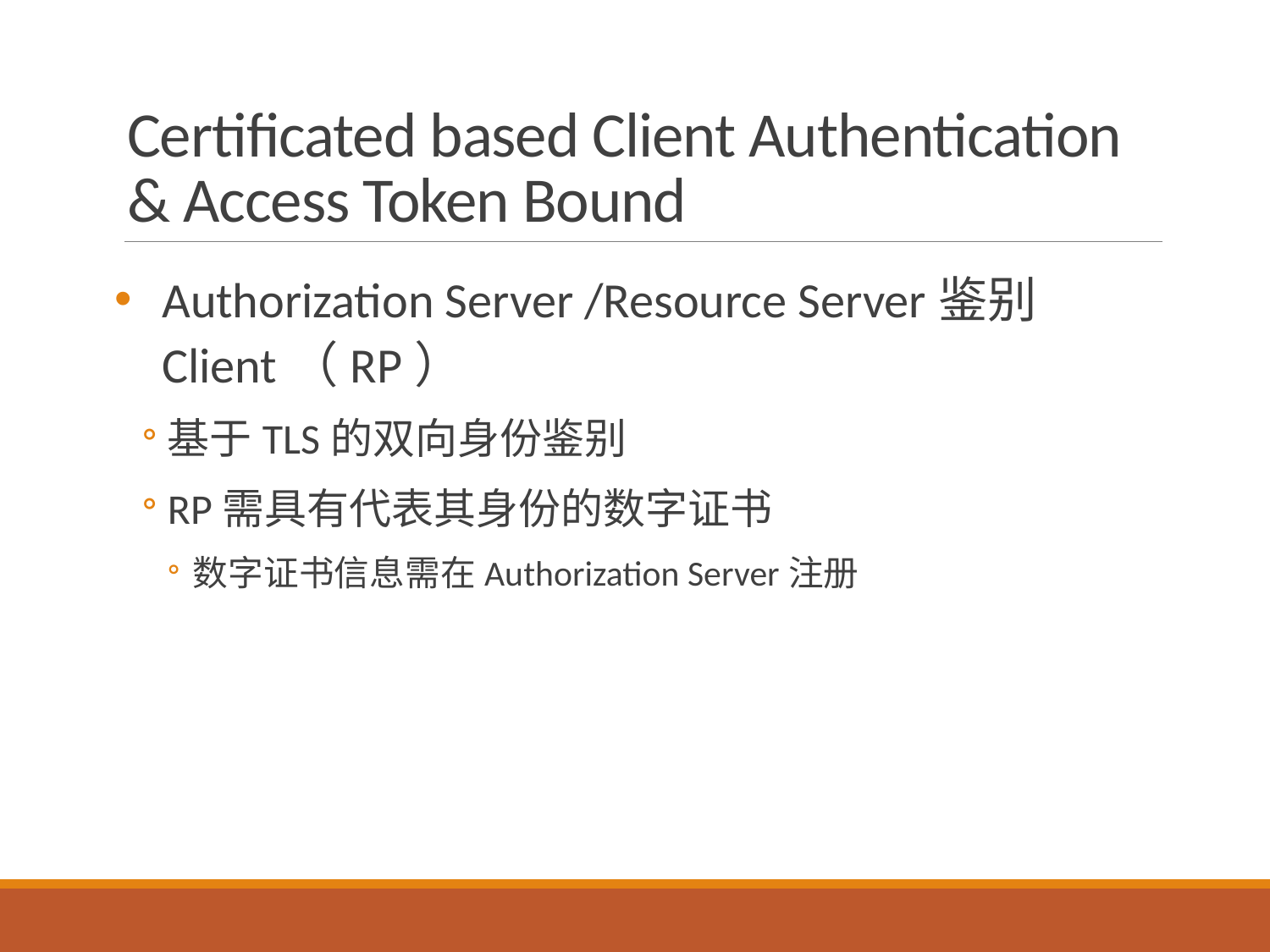

# Certificated based Client Authentication & Access Token Bound
Authorization Server /Resource Server鉴别Client（RP）
基于TLS的双向身份鉴别
RP需具有代表其身份的数字证书
数字证书信息需在Authorization Server注册